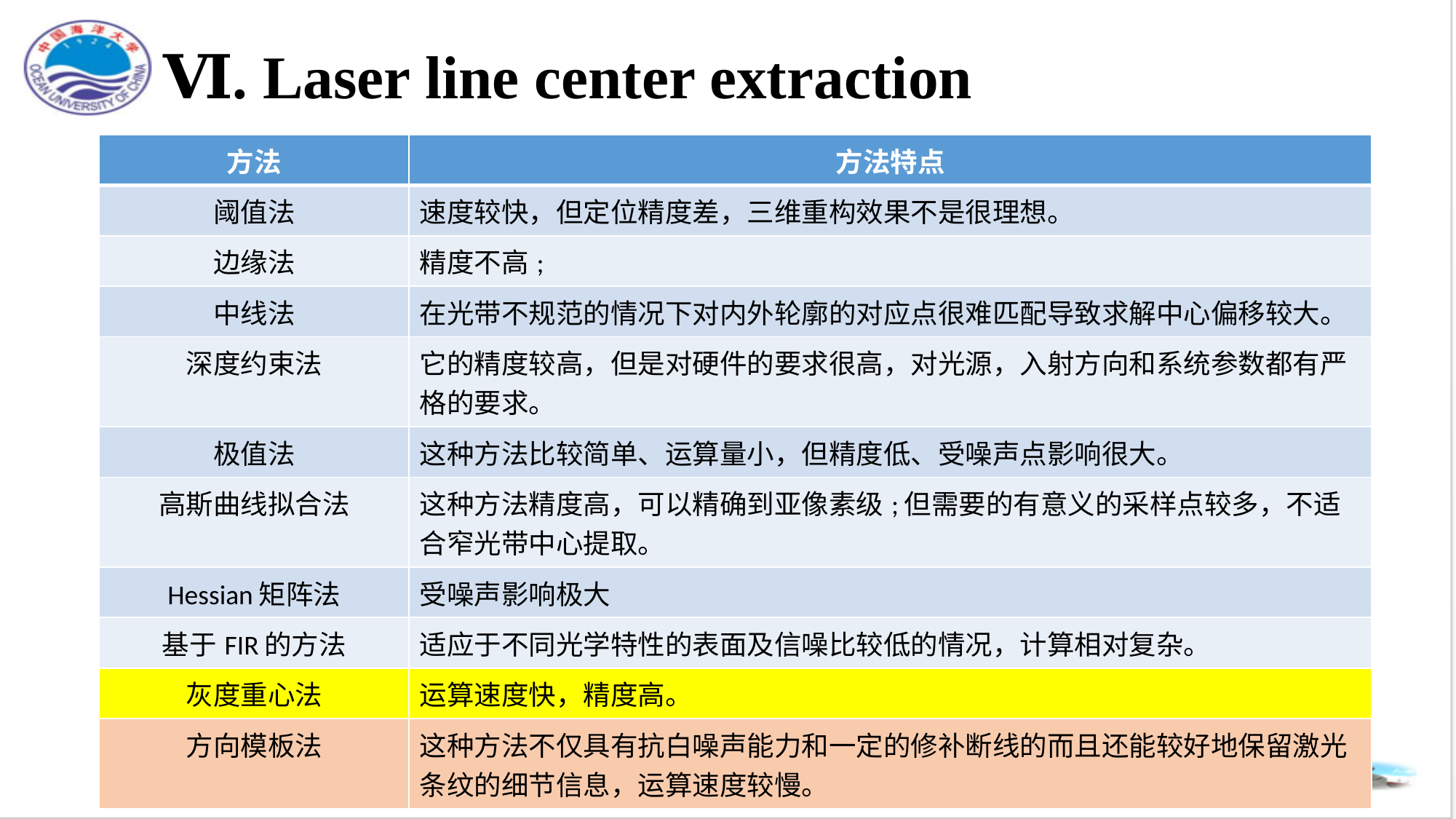

# Ⅵ. Laser line center extraction
| 方法 | 方法特点 |
| --- | --- |
| 阈值法 | 速度较快，但定位精度差，三维重构效果不是很理想。 |
| 边缘法 | 精度不高; |
| 中线法 | 在光带不规范的情况下对内外轮廓的对应点很难匹配导致求解中心偏移较大。 |
| 深度约束法 | 它的精度较高，但是对硬件的要求很高，对光源，入射方向和系统参数都有严格的要求。 |
| 极值法 | 这种方法比较简单、运算量小，但精度低、受噪声点影响很大。 |
| 高斯曲线拟合法 | 这种方法精度高，可以精确到亚像素级;但需要的有意义的采样点较多，不适合窄光带中心提取。 |
| Hessian矩阵法 | 受噪声影响极大 |
| 基于FIR的方法 | 适应于不同光学特性的表面及信噪比较低的情况，计算相对复杂。 |
| 灰度重心法 | 运算速度快，精度高。 |
| 方向模板法 | 这种方法不仅具有抗白噪声能力和一定的修补断线的而且还能较好地保留激光条纹的细节信息，运算速度较慢。 |